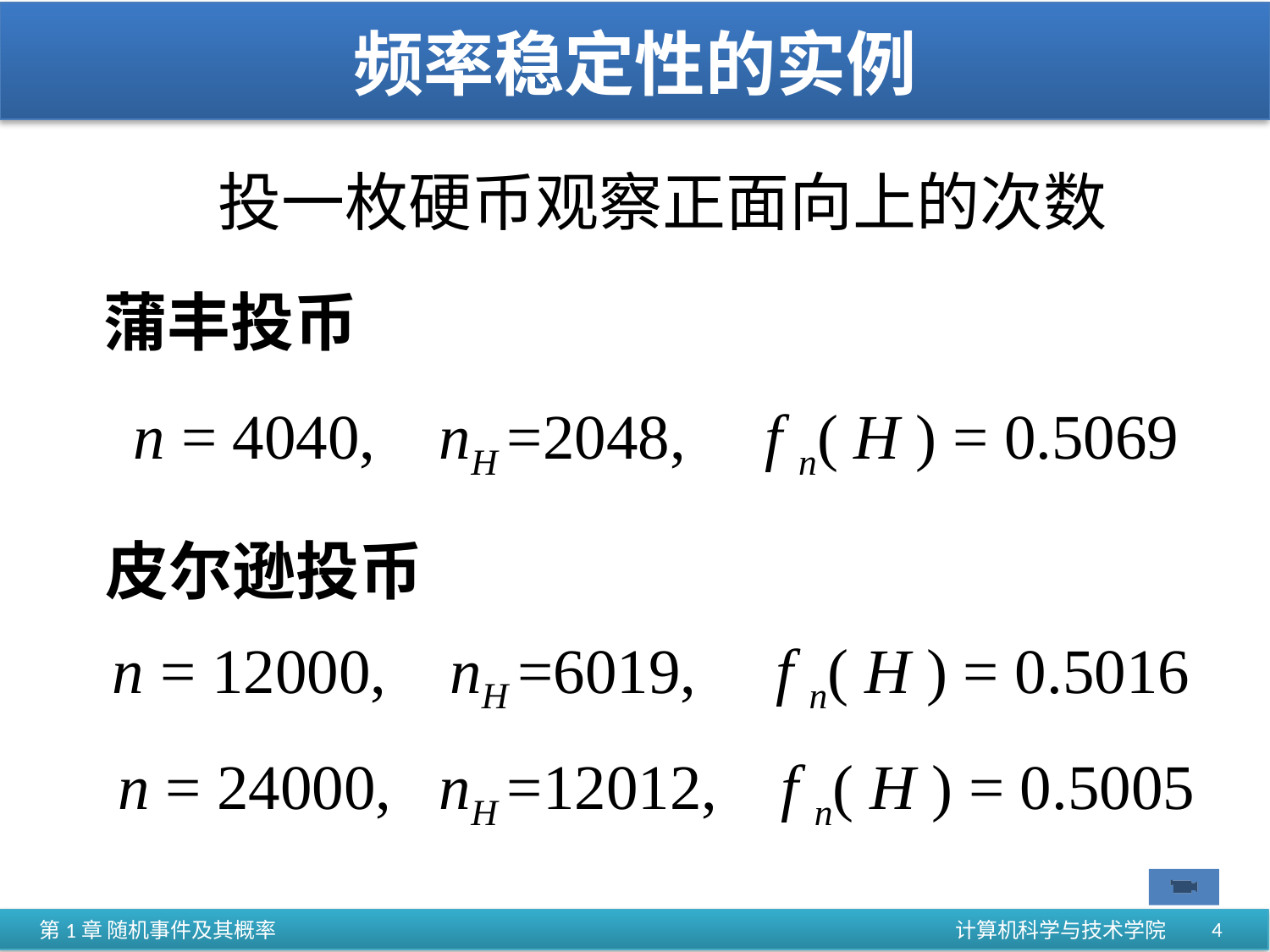

# 频率稳定性的实例
投一枚硬币观察正面向上的次数
 蒲丰投币
  n = 4040,    nH =2048,     f n( H ) = 0.5069
 皮尔逊投币
 n = 12000,    nH =6019,     f n( H ) = 0.5016
n = 24000,   nH =12012,    f n( H ) = 0.5005